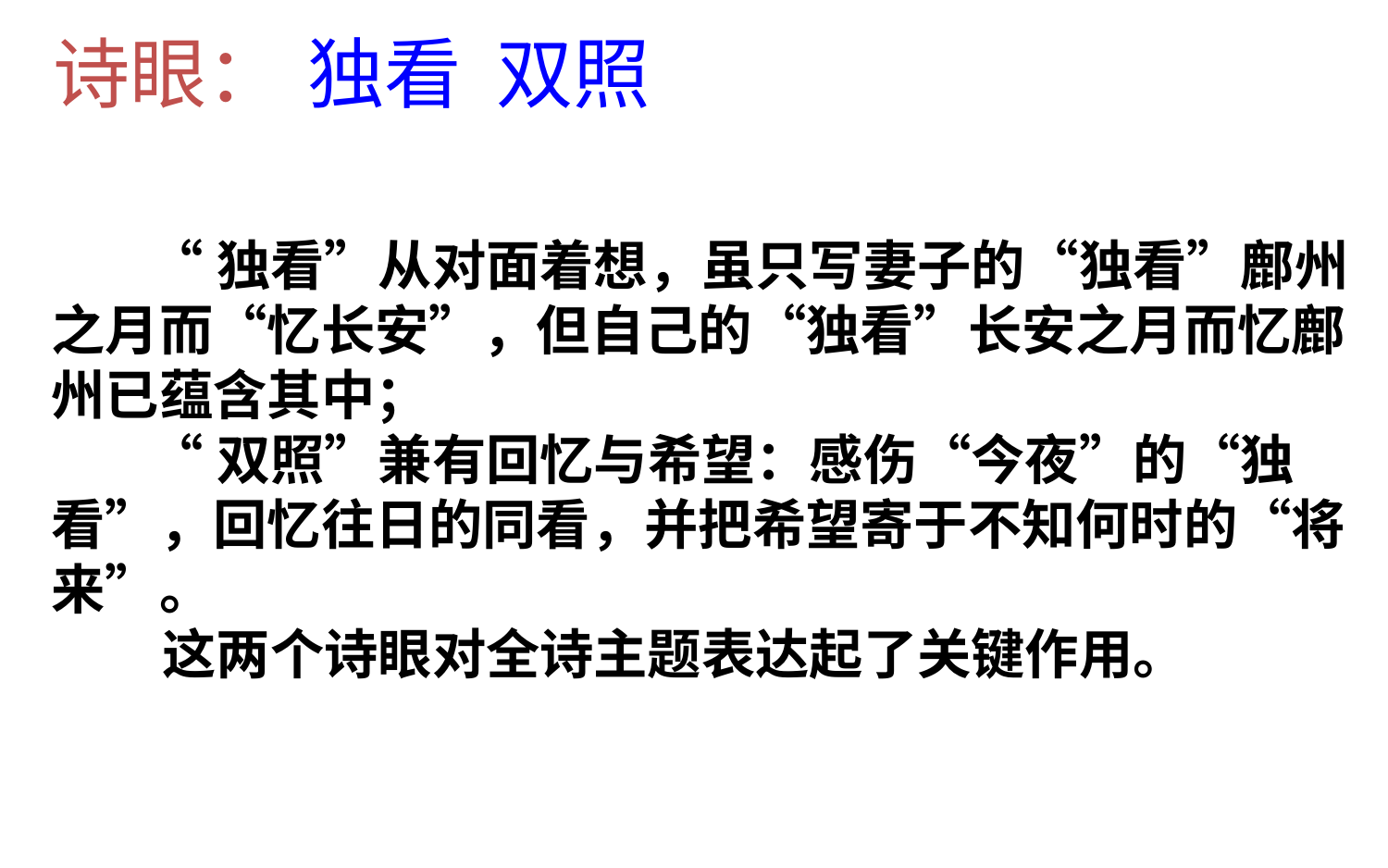

诗眼：
独看  双照
        “独看”从对面着想，虽只写妻子的“独看”鄜州之月而“忆长安”，但自己的“独看”长安之月而忆鄜州已蕴含其中；
        “双照”兼有回忆与希望：感伤“今夜”的“独看”，回忆往日的同看，并把希望寄于不知何时的“将来”。
        这两个诗眼对全诗主题表达起了关键作用。